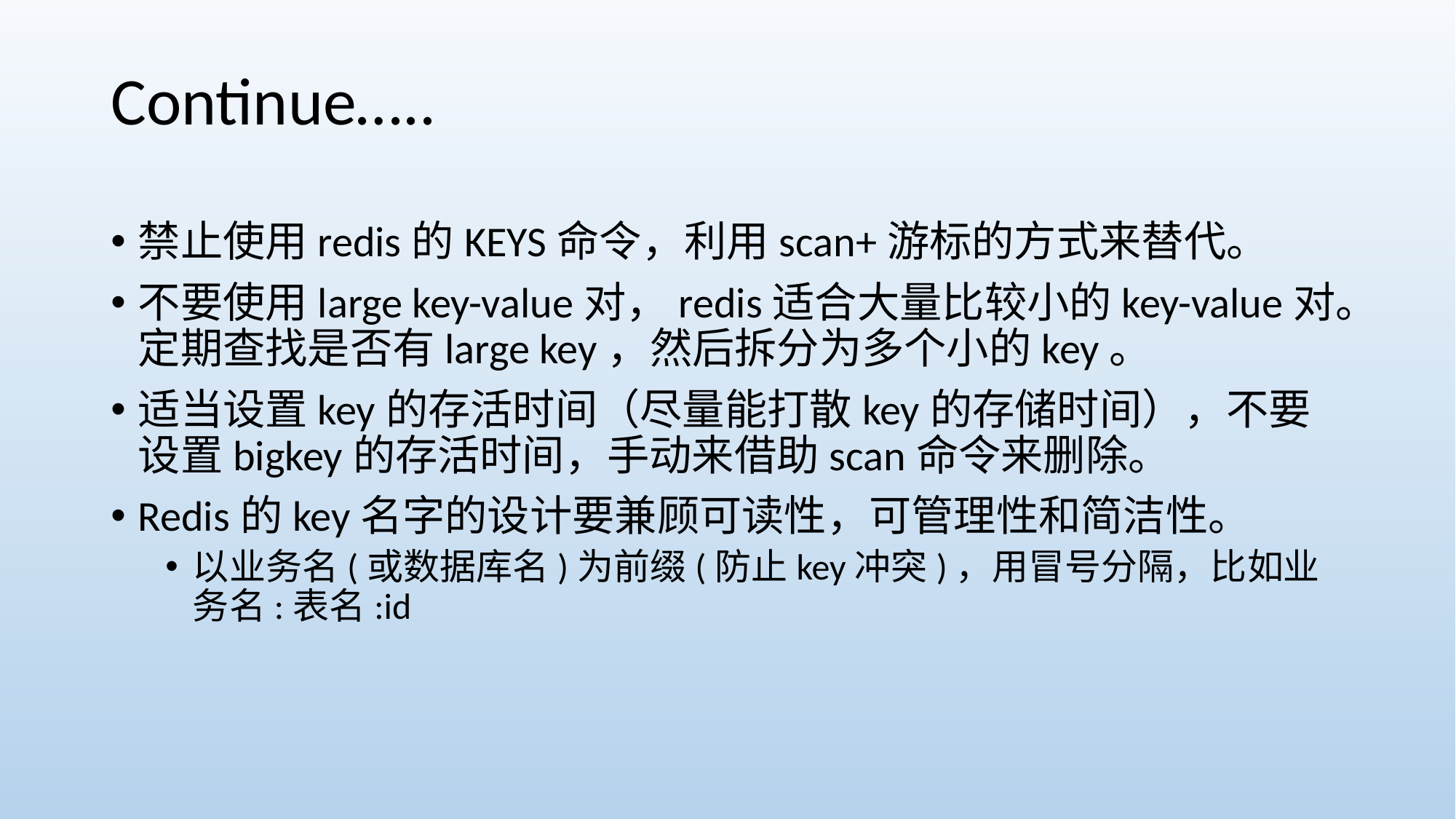

# Continue…..
禁止使用redis的KEYS命令，利用scan+游标的方式来替代。
不要使用large key-value对，redis适合大量比较小的key-value对。定期查找是否有large key，然后拆分为多个小的key。
适当设置key的存活时间（尽量能打散key的存储时间），不要设置bigkey的存活时间，手动来借助scan命令来删除。
Redis的key名字的设计要兼顾可读性，可管理性和简洁性。
以业务名(或数据库名)为前缀(防止key冲突)，用冒号分隔，比如业务名:表名:id